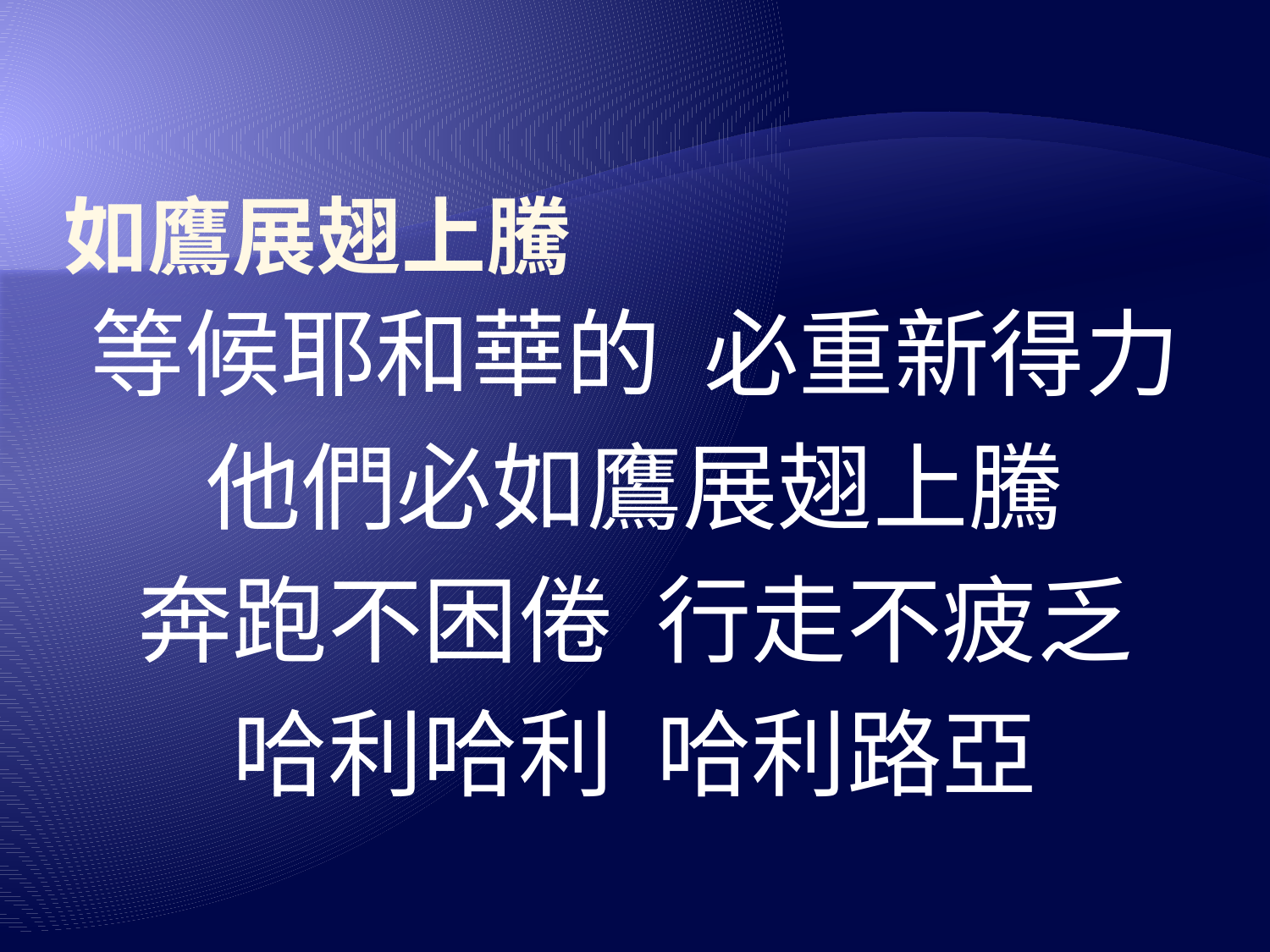

# 如鷹展翅上騰
等候耶和華的  必重新得力
他們必如鷹展翅上騰
奔跑不困倦  行走不疲乏
哈利哈利  哈利路亞